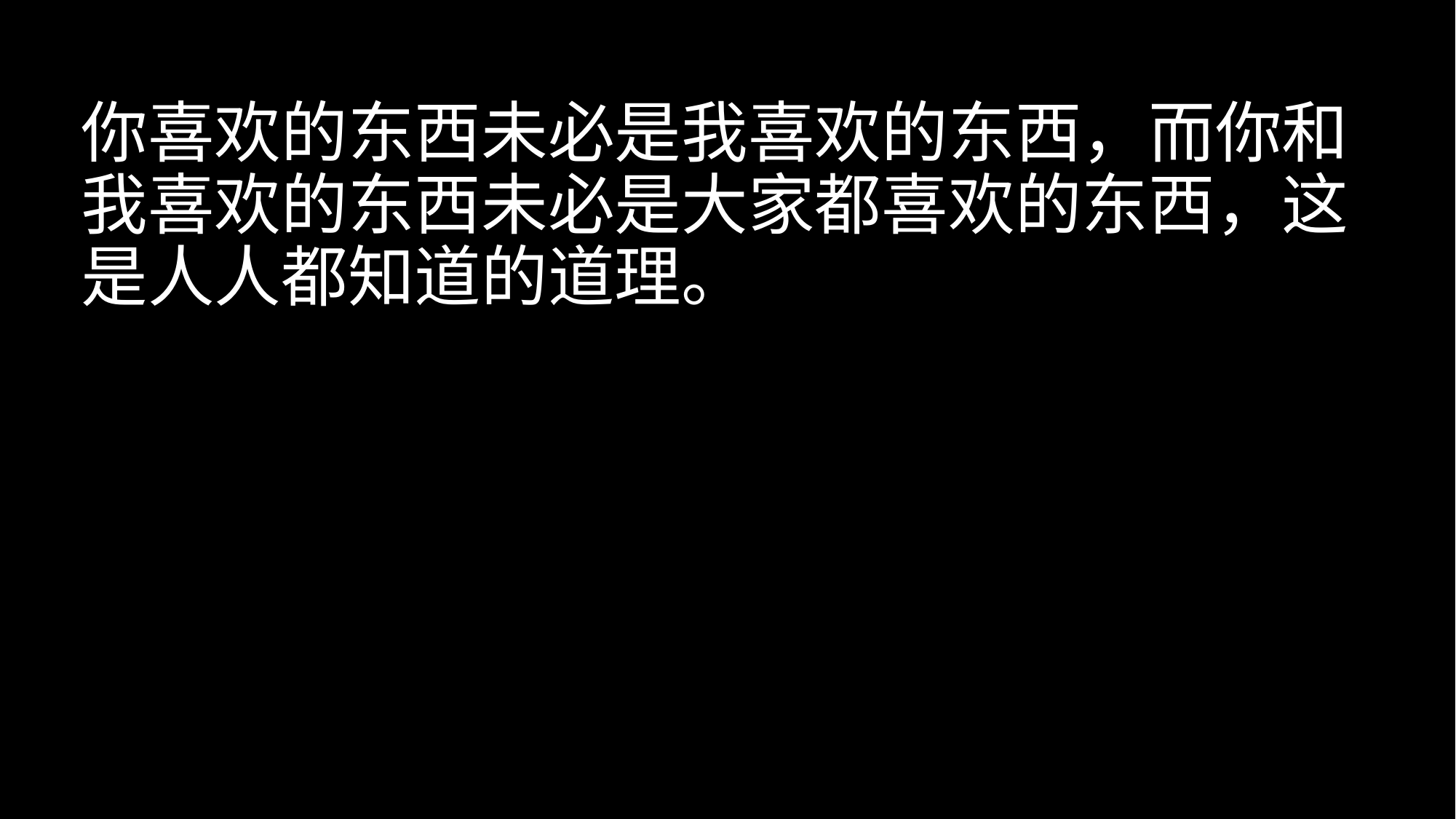

你喜欢的东西未必是我喜欢的东西，而你和我喜欢的东西未必是大家都喜欢的东西，这是人人都知道的道理。